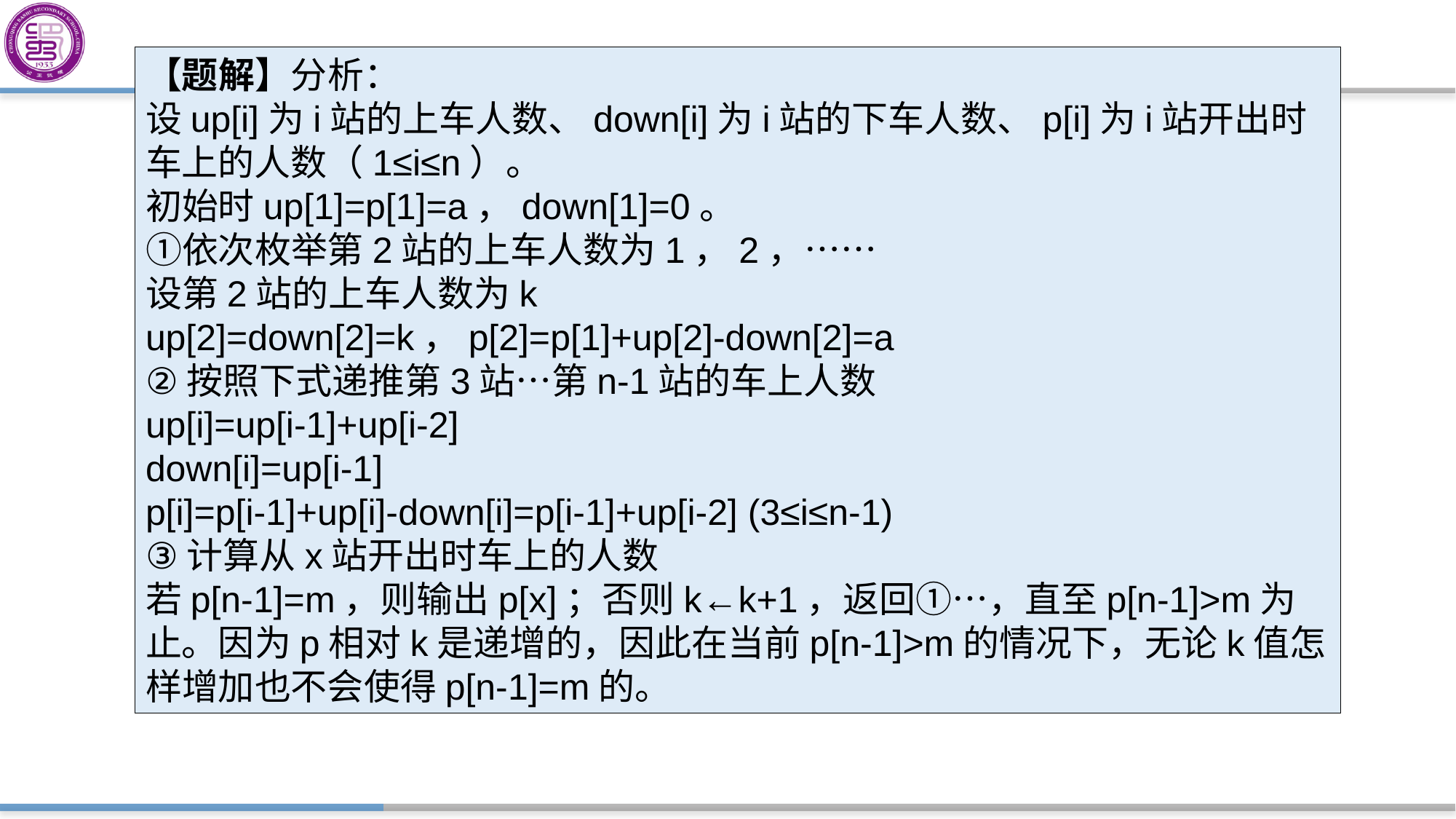

【题解】分析：
设up[i]为i站的上车人数、down[i]为i站的下车人数、p[i]为i站开出时车上的人数（1≤i≤n）。
初始时up[1]=p[1]=a，down[1]=0。
①依次枚举第2站的上车人数为1，2，……
设第2站的上车人数为k
up[2]=down[2]=k，p[2]=p[1]+up[2]-down[2]=a
②按照下式递推第3站…第n-1站的车上人数
up[i]=up[i-1]+up[i-2]
down[i]=up[i-1]
p[i]=p[i-1]+up[i]-down[i]=p[i-1]+up[i-2] (3≤i≤n-1)
③计算从x站开出时车上的人数
若p[n-1]=m，则输出p[x]；否则k←k+1，返回①…，直至p[n-1]>m为止。因为p相对k是递增的，因此在当前p[n-1]>m的情况下，无论k值怎样增加也不会使得p[n-1]=m的。